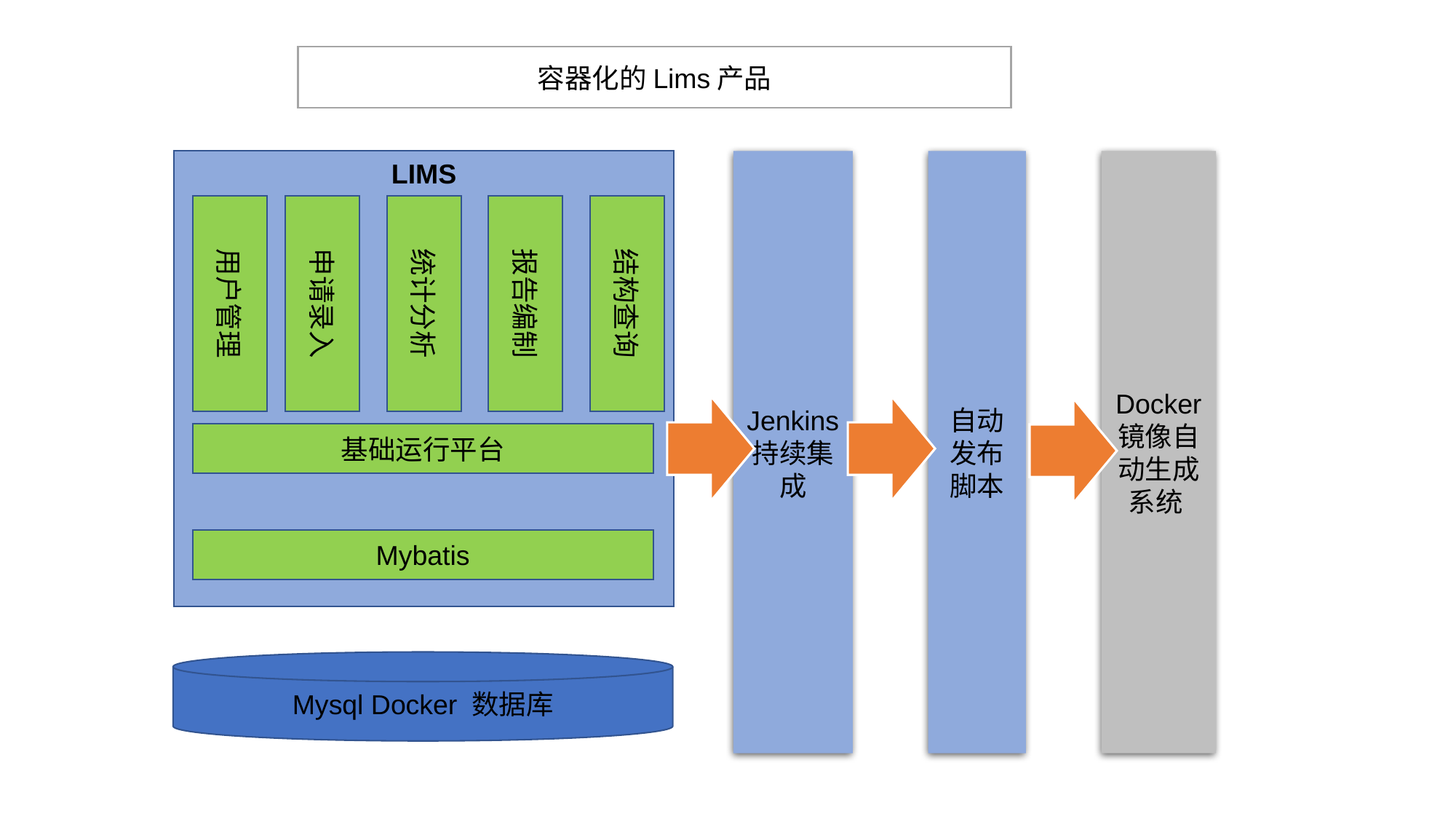

容器化的Lims产品
LIMS
用户管理
申请录入
统计分析
报告编制
结构查询
基础运行平台
Mybatis
Jenkins
持续集成
自动发布脚本
Docker 镜像自动生成系统

Mysql Docker 数据库